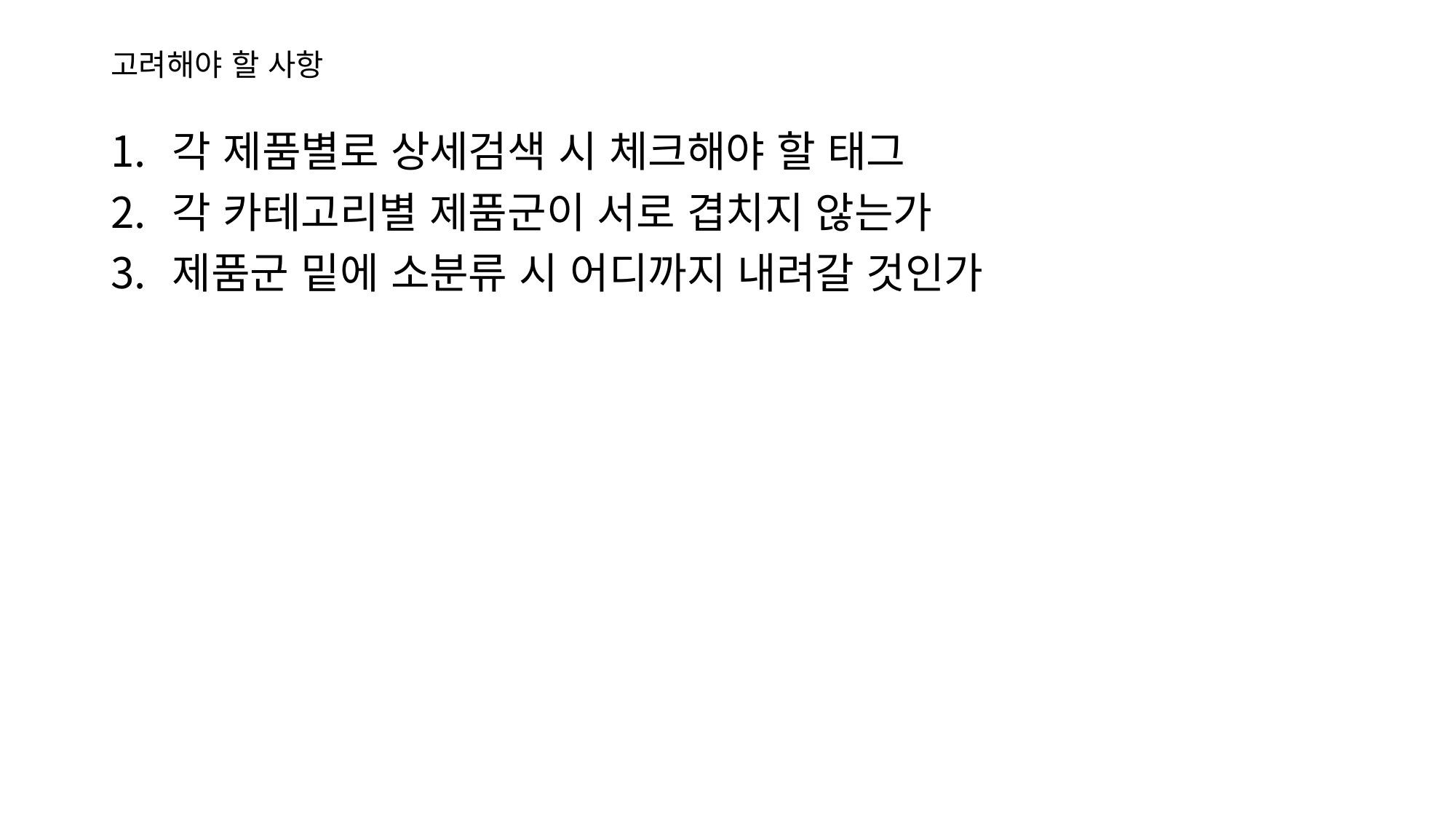

# 고려해야 할 사항
각 제품별로 상세검색 시 체크해야 할 태그
각 카테고리별 제품군이 서로 겹치지 않는가
제품군 밑에 소분류 시 어디까지 내려갈 것인가